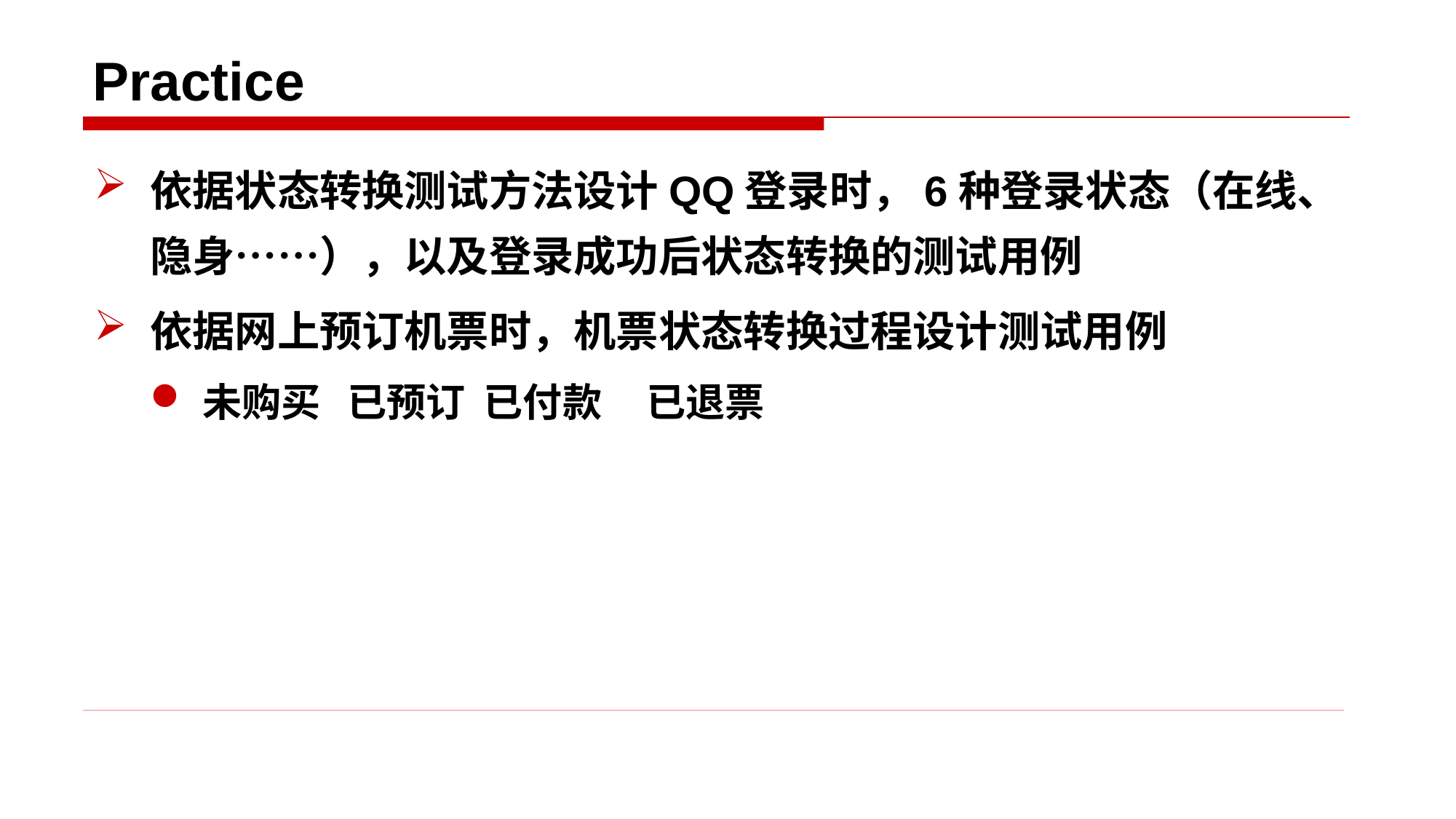

# Practice
依据状态转换测试方法设计QQ登录时，6种登录状态（在线、隐身……），以及登录成功后状态转换的测试用例
依据网上预订机票时，机票状态转换过程设计测试用例
未购买   已预订  已付款     已退票